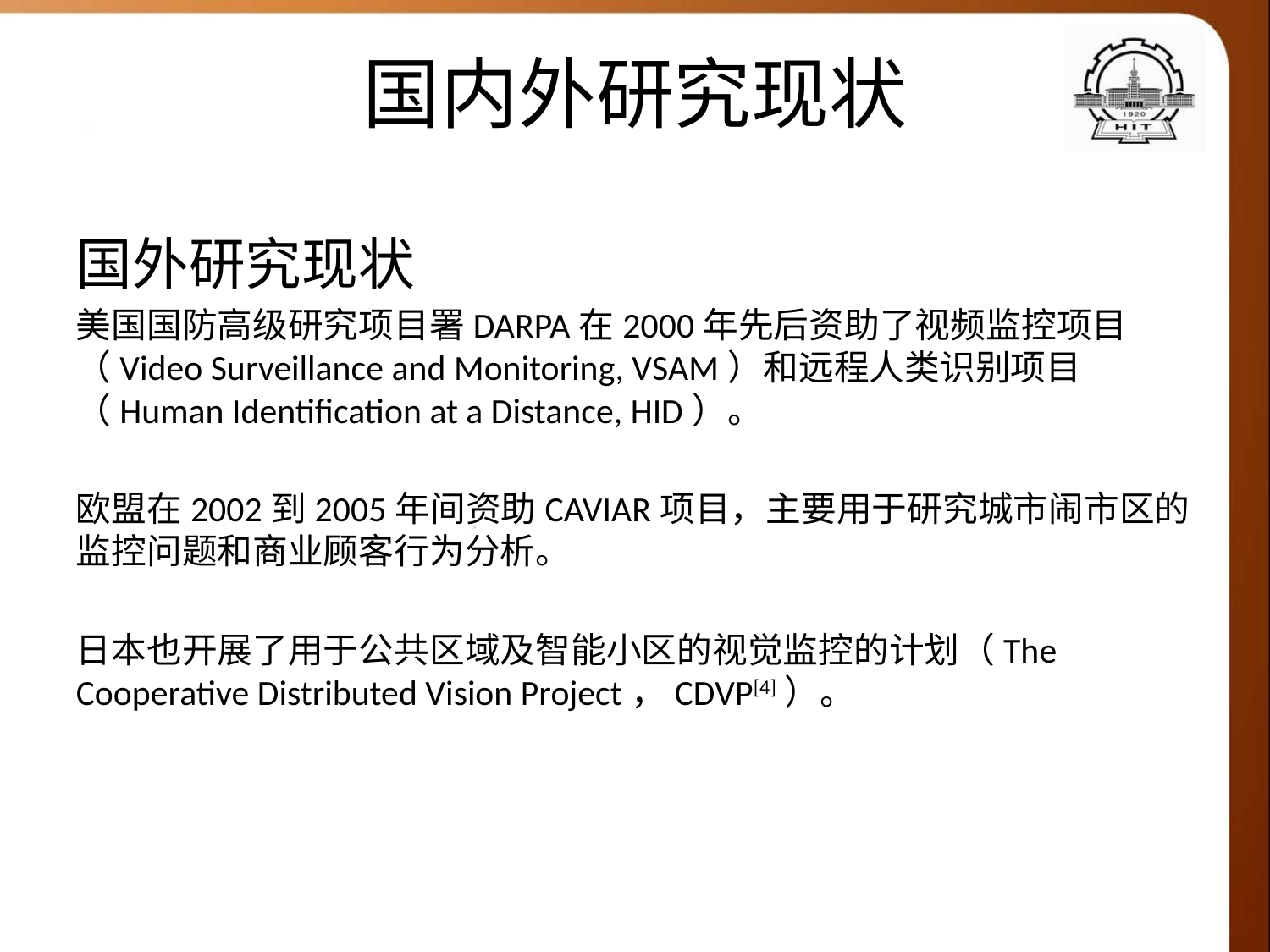

# 国内外研究现状
国外研究现状
美国国防高级研究项目署DARPA在2000年先后资助了视频监控项目（Video Surveillance and Monitoring, VSAM）和远程人类识别项目（Human Identification at a Distance, HID）。

欧盟在2002到2005年间资助CAVIAR项目，主要用于研究城市闹市区的监控问题和商业顾客行为分析。

日本也开展了用于公共区域及智能小区的视觉监控的计划（The Cooperative Distributed Vision Project，CDVP[4]）。